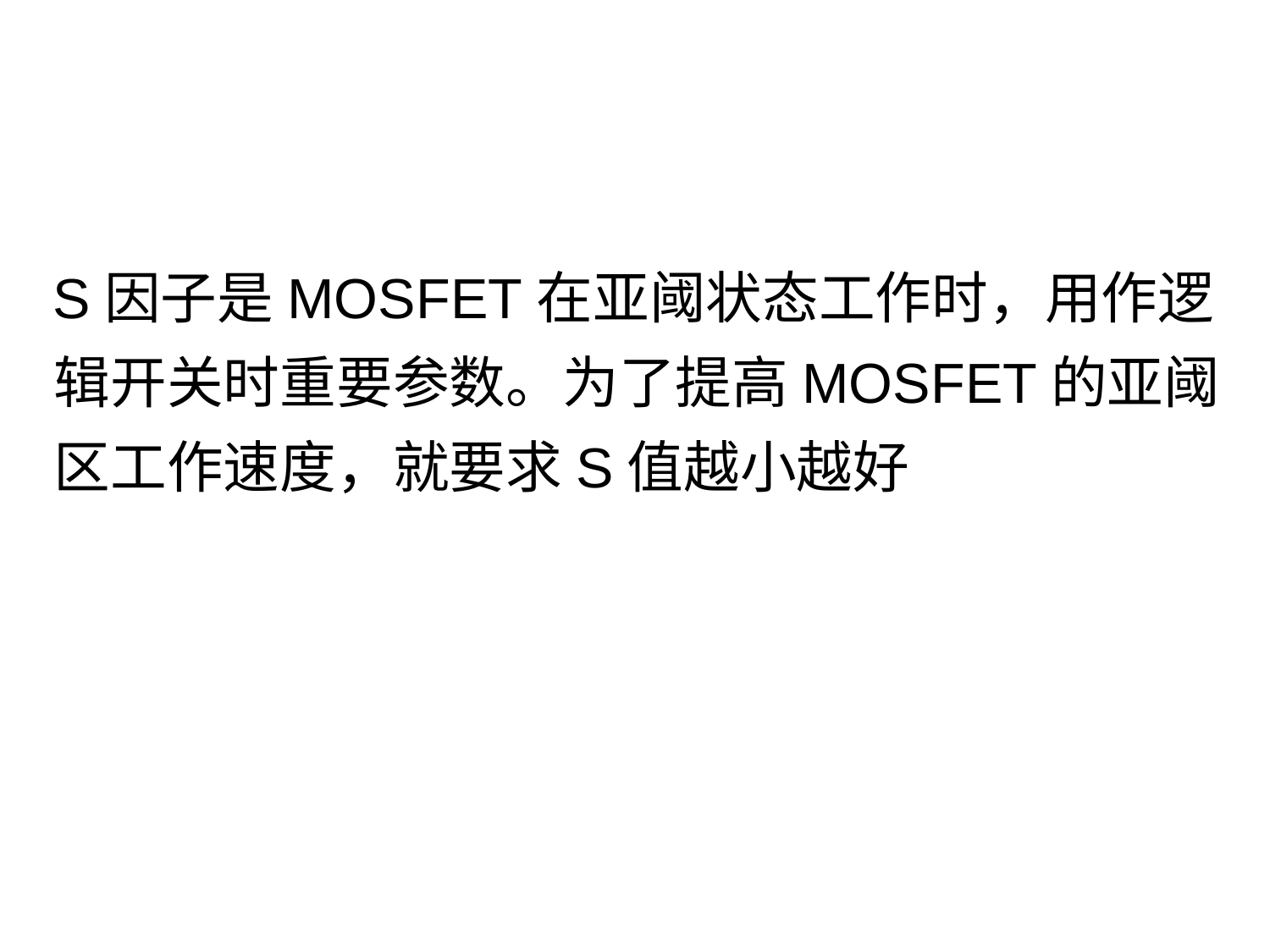

S因子是MOSFET在亚阈状态工作时，用作逻辑开关时重要参数。为了提高MOSFET的亚阈区工作速度，就要求S值越小越好

23